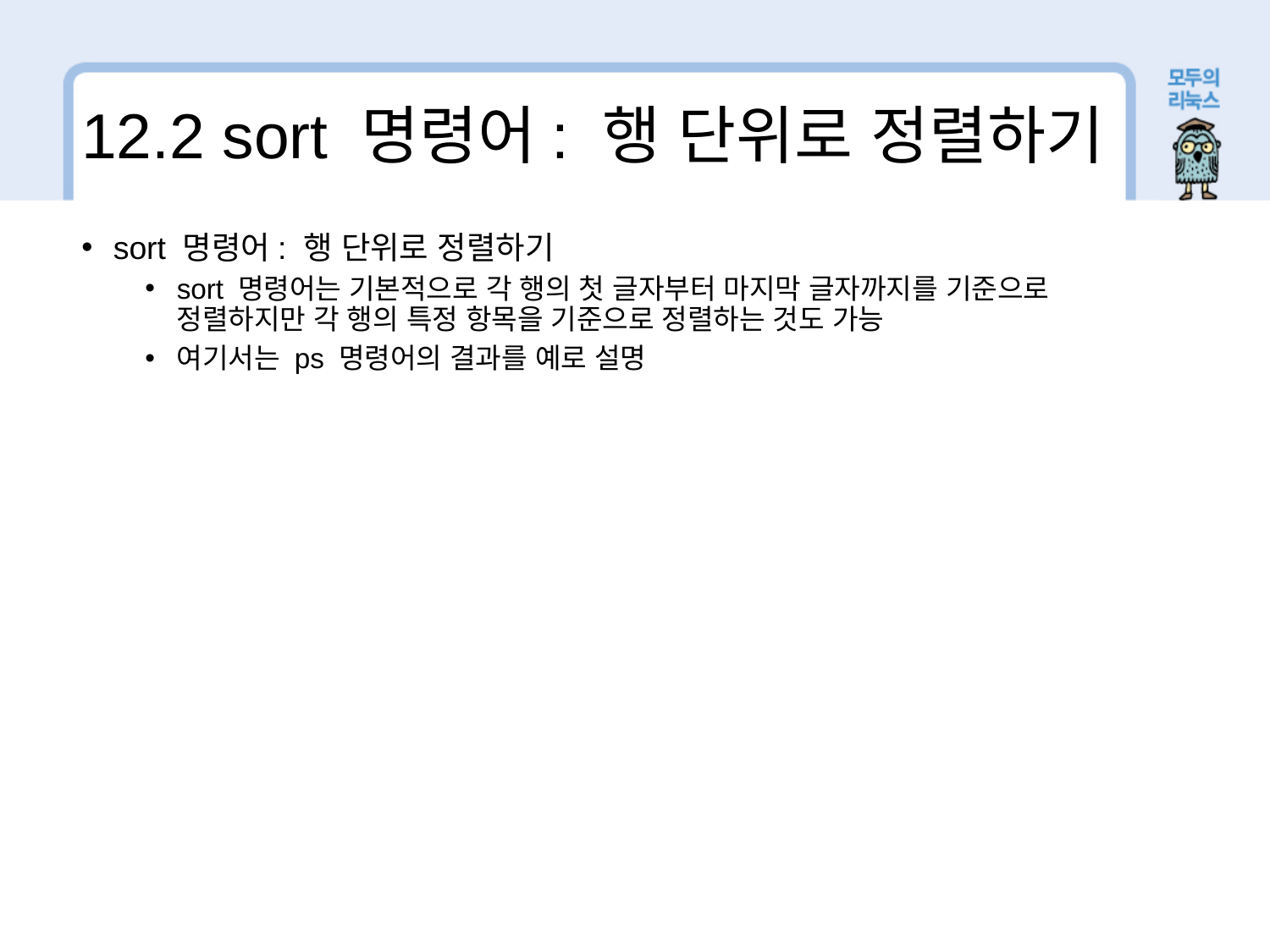

12.2 sort 명령어: 행 단위로 정렬하기
sort 명령어: 행 단위로 정렬하기
sort 명령어는 기본적으로 각 행의 첫 글자부터 마지막 글자까지를 기준으로 정렬하지만 각 행의 특정 항목을 기준으로 정렬하는 것도 가능
여기서는 ps 명령어의 결과를 예로 설명